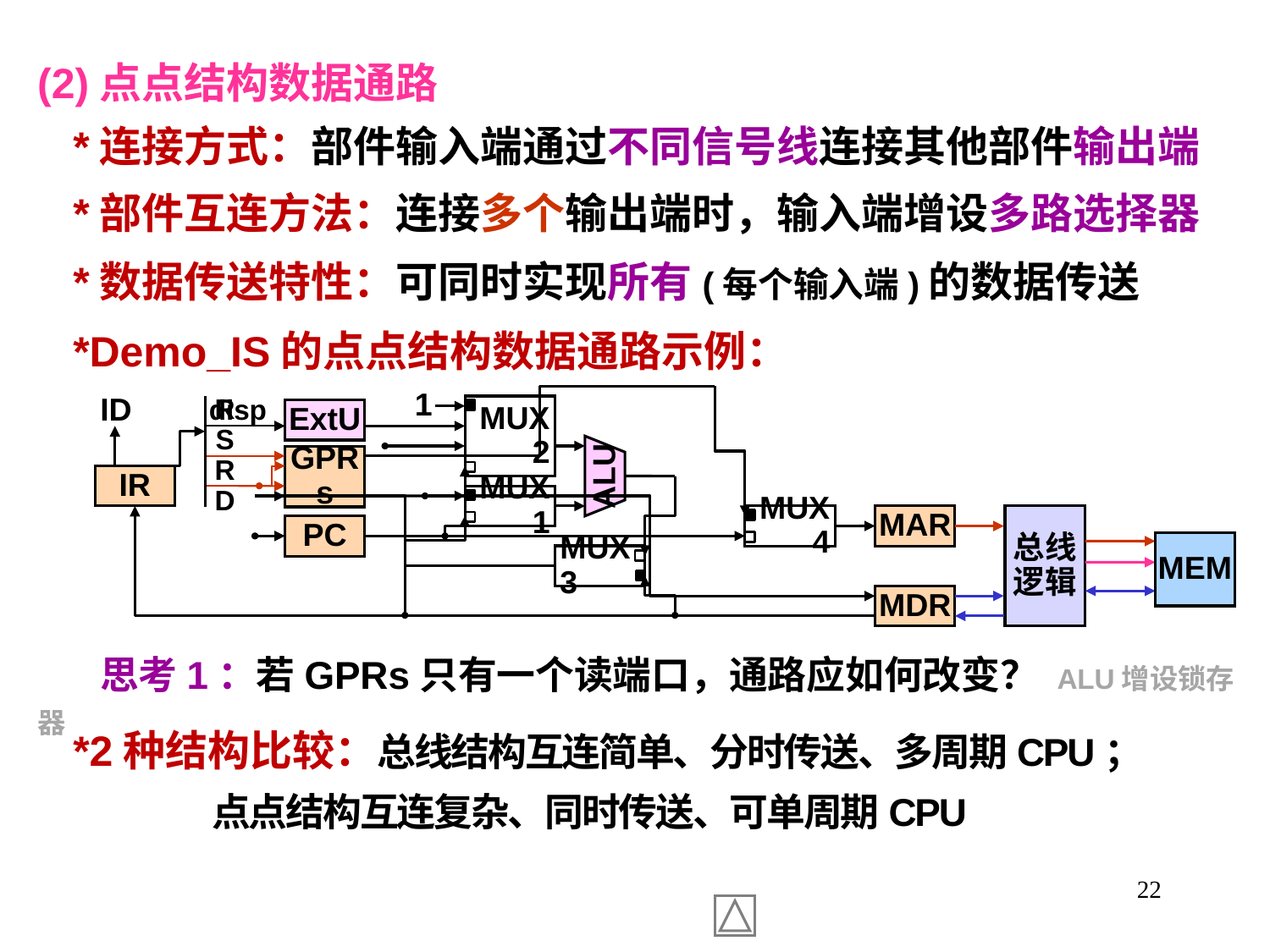

(2)点点结构数据通路
   *连接方式：部件输入端通过不同信号线连接其他部件输出端
   *部件互连方法：连接多个输出端时，输入端增设多路选择器
   *数据传送特性：可同时实现所有(每个输入端)的数据传送
   *Demo_IS的点点结构数据通路示例：
1
MUX2
ID
disp
ExtU

RS
RD
GPRs
ALU

IR
MUX1

总线逻辑
MUX4
MAR

PC

MEM
MUX3

MDR
      思考1：若GPRs只有一个读端口，通路应如何改变？ ALU增设锁存器
   *2种结构比较：总线结构互连简单、分时传送、多周期CPU；
                   点点结构互连复杂、同时传送、可单周期CPU
22